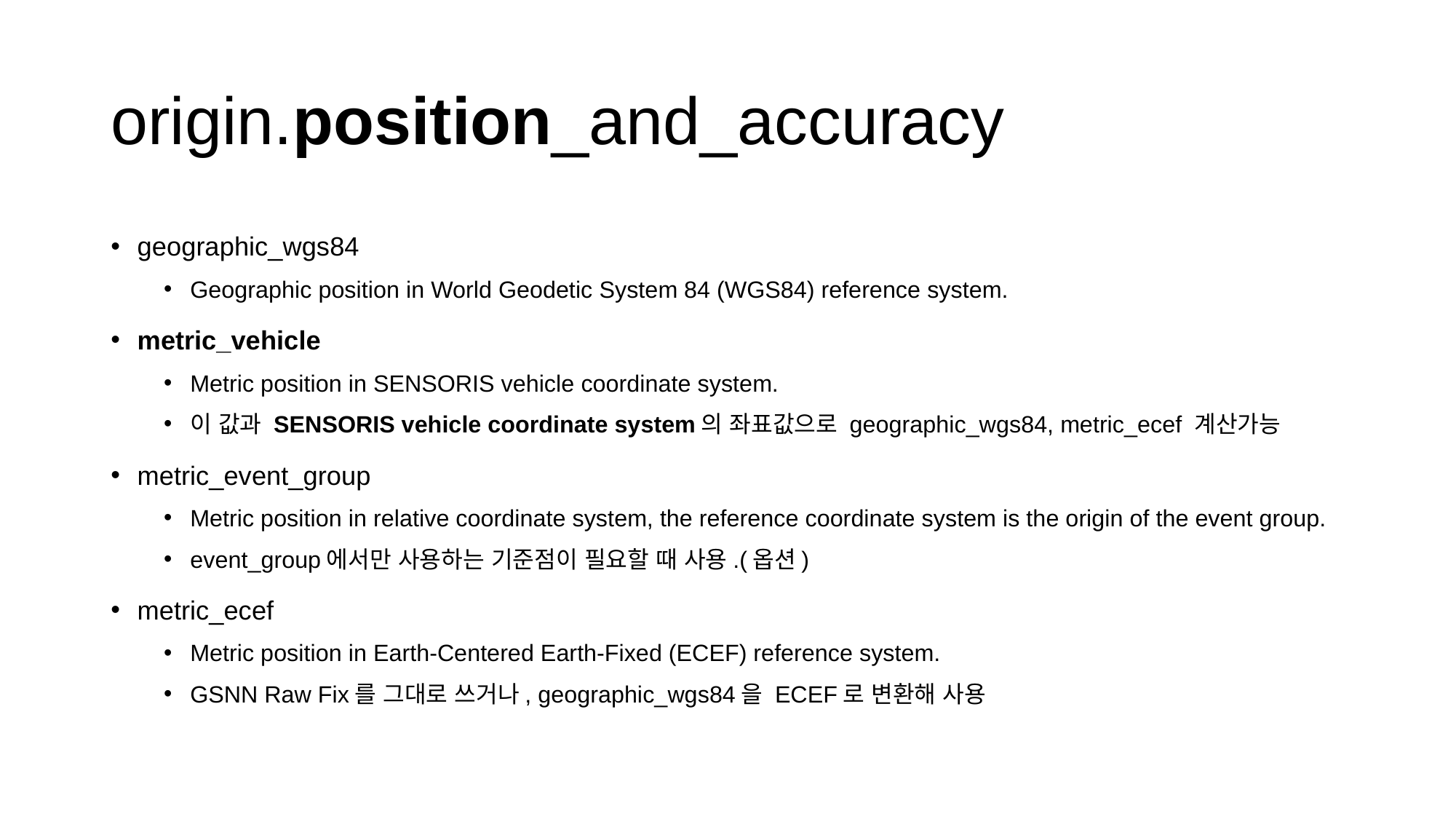

# origin.position_and_accuracy
geographic_wgs84
Geographic position in World Geodetic System 84 (WGS84) reference system.
metric_vehicle
Metric position in SENSORIS vehicle coordinate system.
이 값과 SENSORIS vehicle coordinate system의 좌표값으로 geographic_wgs84, metric_ecef 계산가능
metric_event_group
Metric position in relative coordinate system, the reference coordinate system is the origin of the event group.
event_group에서만 사용하는 기준점이 필요할 때 사용.(옵션)
metric_ecef
Metric position in Earth-Centered Earth-Fixed (ECEF) reference system.
GSNN Raw Fix를 그대로 쓰거나, geographic_wgs84을 ECEF로 변환해 사용